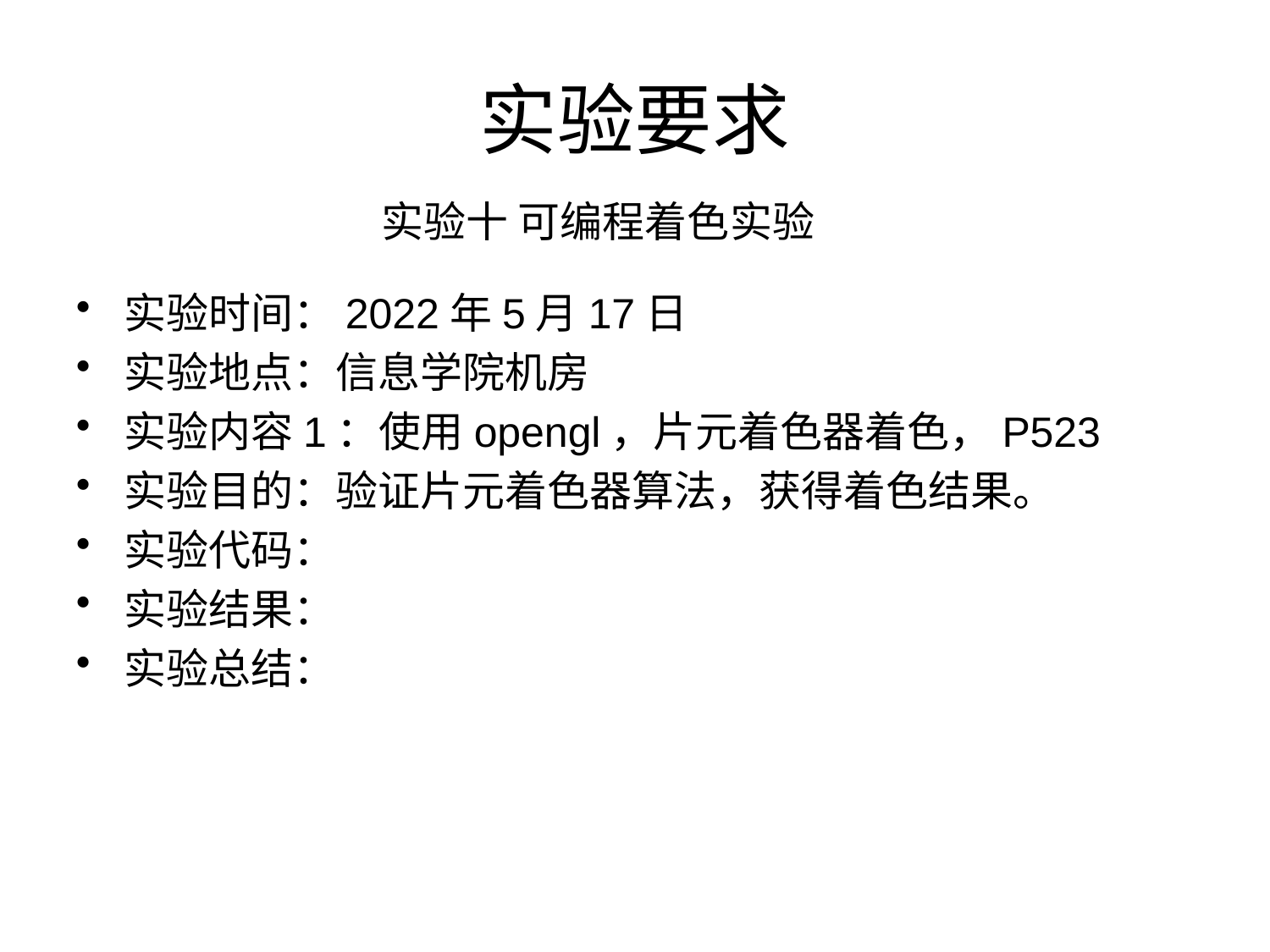

# 实验要求
                               实验十 可编程着色实验
实验时间：2022年5月17日
实验地点：信息学院机房
实验内容1：使用opengl，片元着色器着色，P523
实验目的：验证片元着色器算法，获得着色结果。
实验代码：
实验结果：
实验总结：